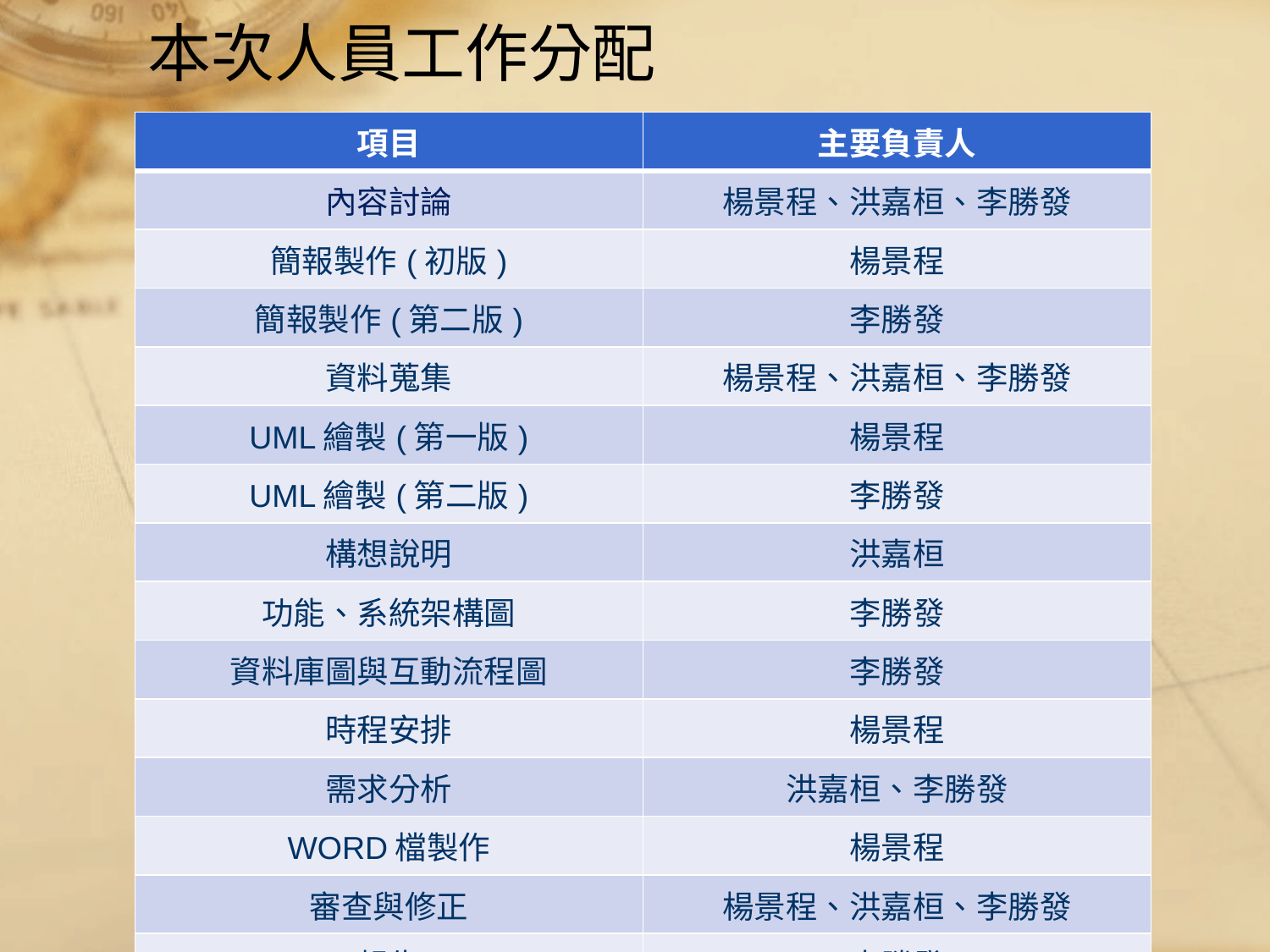

# 本次人員工作分配
| 項目 | 主要負責人 |
| --- | --- |
| 內容討論 | 楊景程、洪嘉桓、李勝發 |
| 簡報製作(初版) | 楊景程 |
| 簡報製作(第二版) | 李勝發 |
| 資料蒐集 | 楊景程、洪嘉桓、李勝發 |
| UML繪製(第一版) | 楊景程 |
| UML繪製(第二版) | 李勝發 |
| 構想說明 | 洪嘉桓 |
| 功能、系統架構圖 | 李勝發 |
| 資料庫圖與互動流程圖 | 李勝發 |
| 時程安排 | 楊景程 |
| 需求分析 | 洪嘉桓、李勝發 |
| WORD檔製作 | 楊景程 |
| 審查與修正 | 楊景程、洪嘉桓、李勝發 |
| 報告 | 李勝發 |